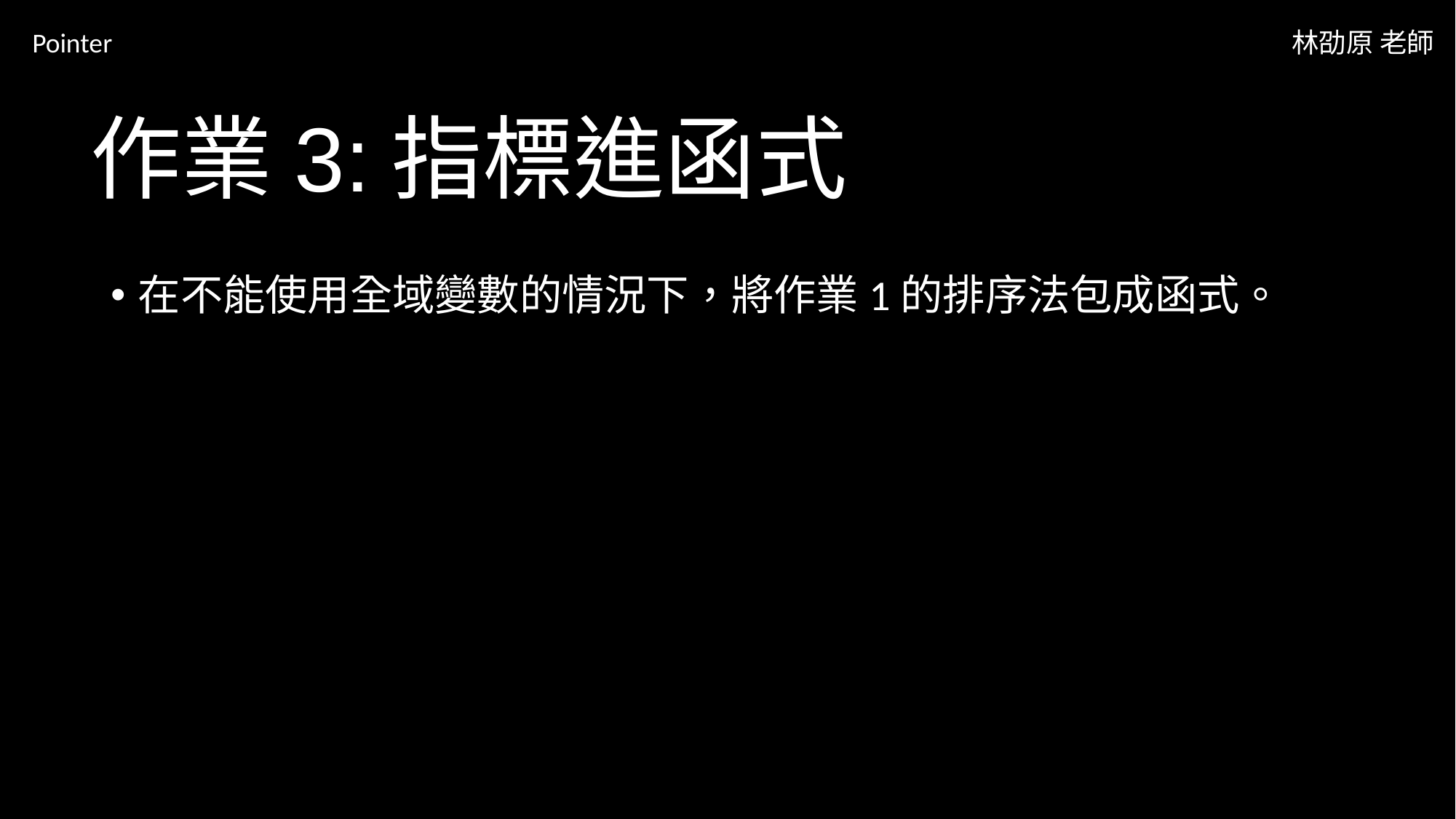

Pointer
林劭原 老師
# 作業3:指標進函式
在不能使用全域變數的情況下，將作業1的排序法包成函式。